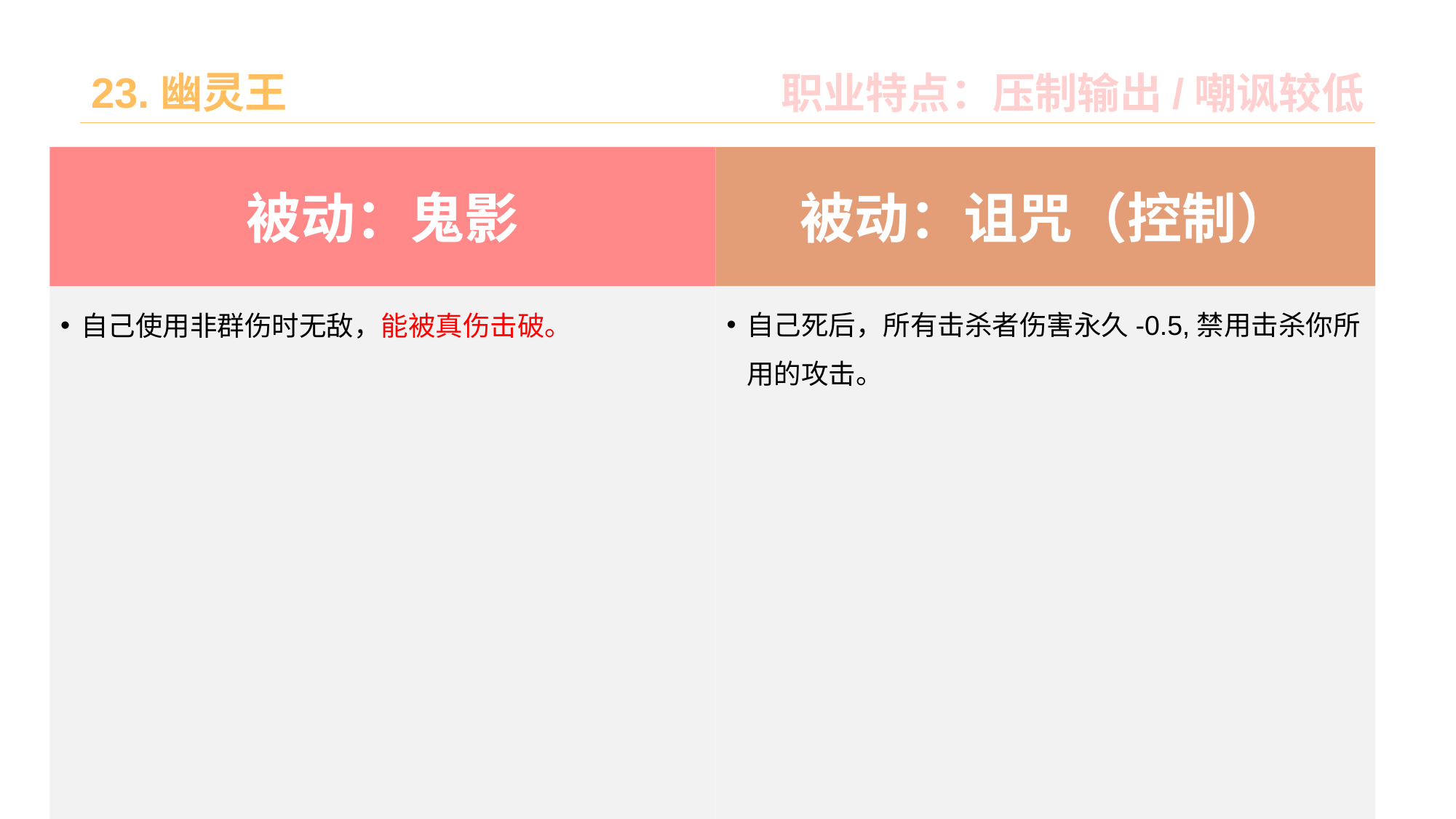

# 23.幽灵王
职业特点：压制输出/嘲讽较低
被动：诅咒（控制）
被动：鬼影
自己死后，所有击杀者伤害永久-0.5,禁用击杀你所用的攻击。
自己使用非群伤时无敌，能被真伤击破。